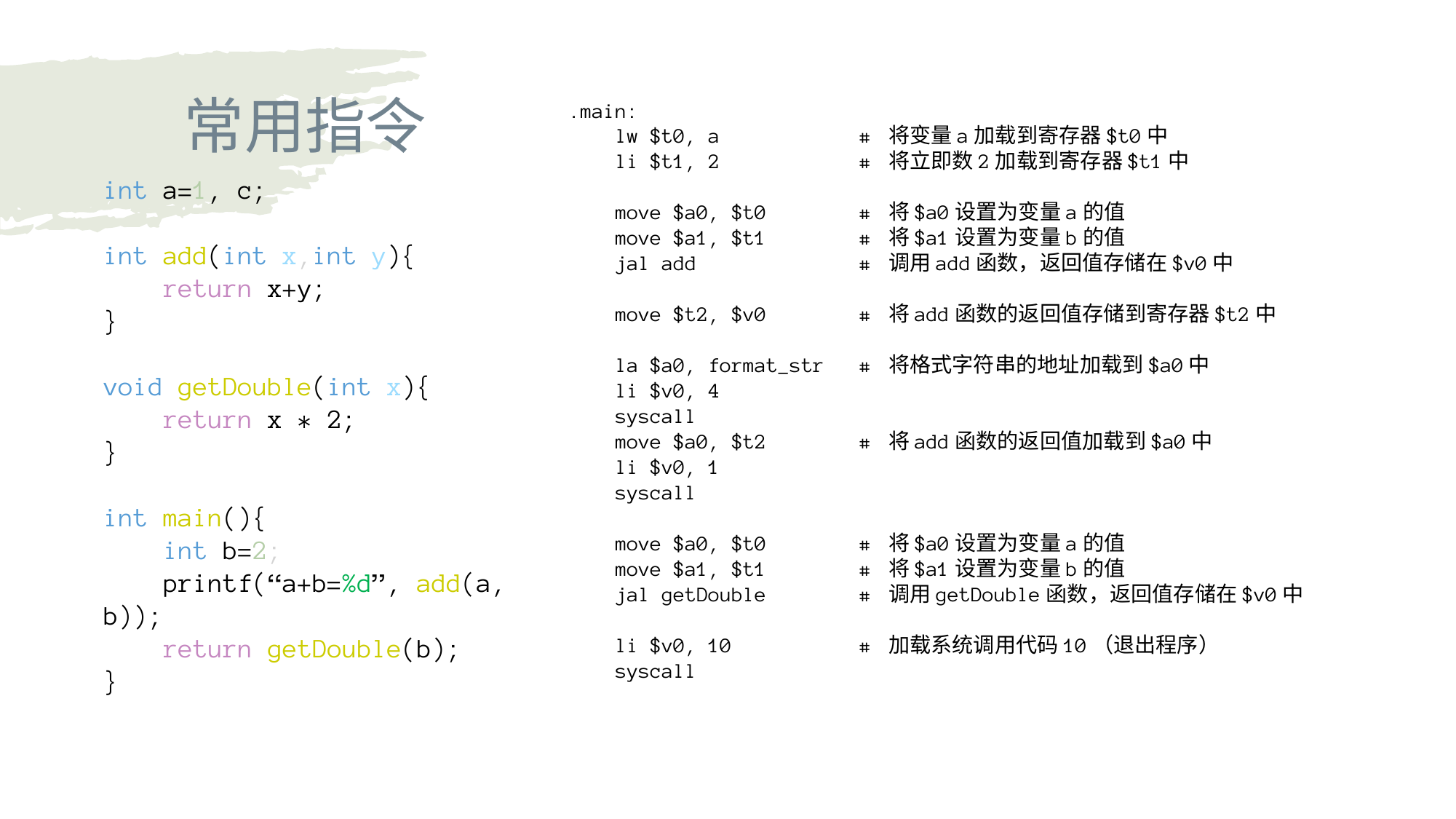

常用指令
.main:
    lw $t0, a            # 将变量a加载到寄存器$t0中
    li $t1, 2            # 将立即数2加载到寄存器$t1中

    move $a0, $t0        # 将$a0设置为变量a的值
    move $a1, $t1        # 将$a1设置为变量b的值
    jal add              # 调用add函数，返回值存储在$v0中

    move $t2, $v0        # 将add函数的返回值存储到寄存器$t2中

    la $a0, format_str   # 将格式字符串的地址加载到$a0中
    li $v0, 4
    syscall
    move $a0, $t2        # 将add函数的返回值加载到$a0中
    li $v0, 1
    syscall

    move $a0, $t0        # 将$a0设置为变量a的值
    move $a1, $t1        # 将$a1设置为变量b的值
    jal getDouble        # 调用getDouble函数，返回值存储在$v0中

    li $v0, 10           # 加载系统调用代码10（退出程序）
    syscall
int a=1, c;

int add(int x,int y){
    return x+y;
}

void getDouble(int x){
    return x * 2;
}

int main(){
    int b=2;
    printf(“a+b=%d”, add(a, b));
    return getDouble(b);
}